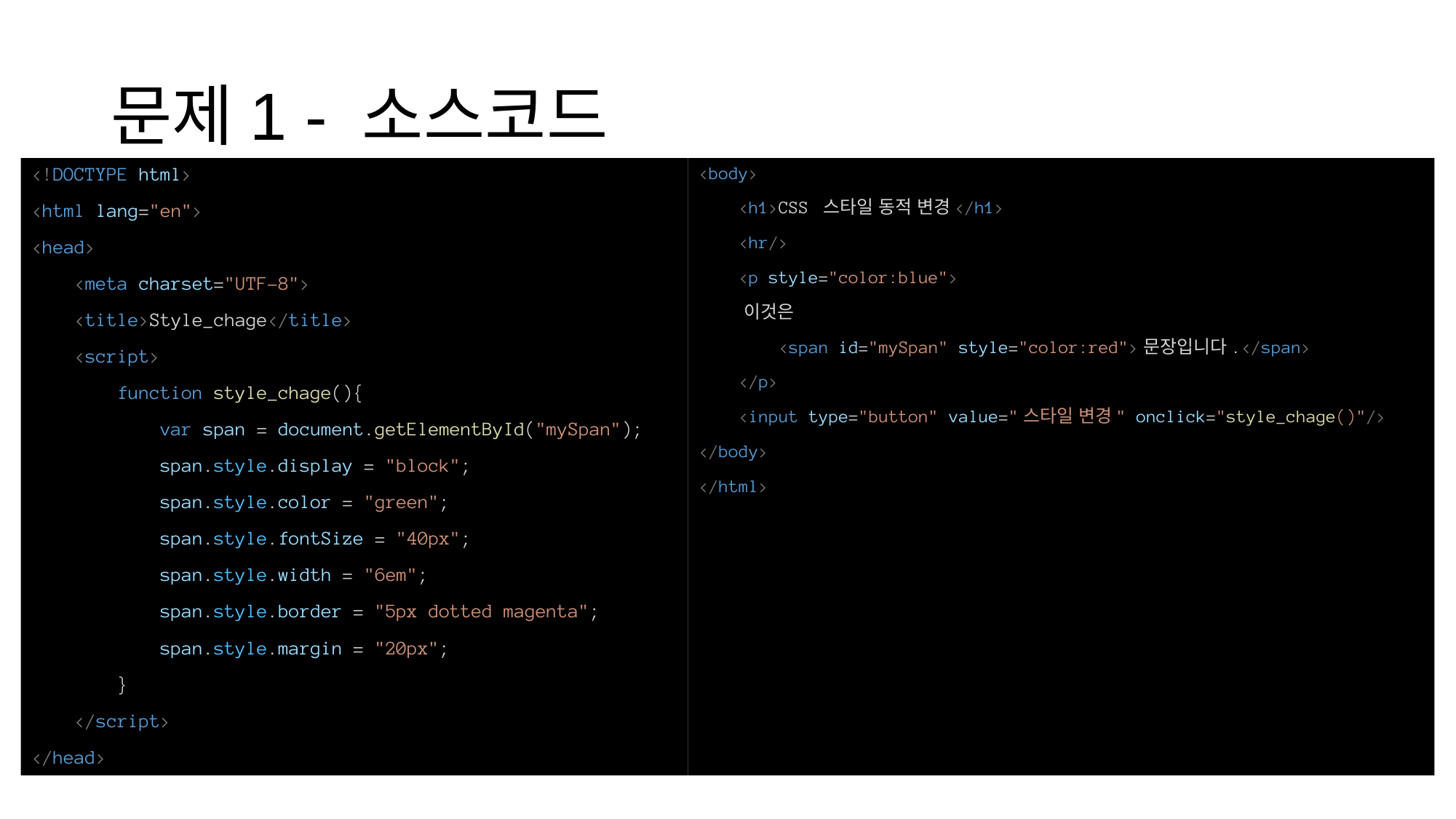

# 문제1 - 소스코드
<body>
    <h1>CSS 스타일 동적 변경</h1>
    <hr/>
    <p style="color:blue">
        이것은
        <span id="mySpan" style="color:red">문장입니다.</span>
    </p>
    <input type="button" value="스타일 변경" onclick="style_chage()"/>
</body>
</html>
<!DOCTYPE html>
<html lang="en">
<head>
    <meta charset="UTF-8">
    <title>Style_chage</title>
    <script>
        function style_chage(){
            var span = document.getElementById("mySpan");
            span.style.display = "block";
            span.style.color = "green";
            span.style.fontSize = "40px";
            span.style.width = "6em";
            span.style.border = "5px dotted magenta";
            span.style.margin = "20px";
        }
    </script>
</head>